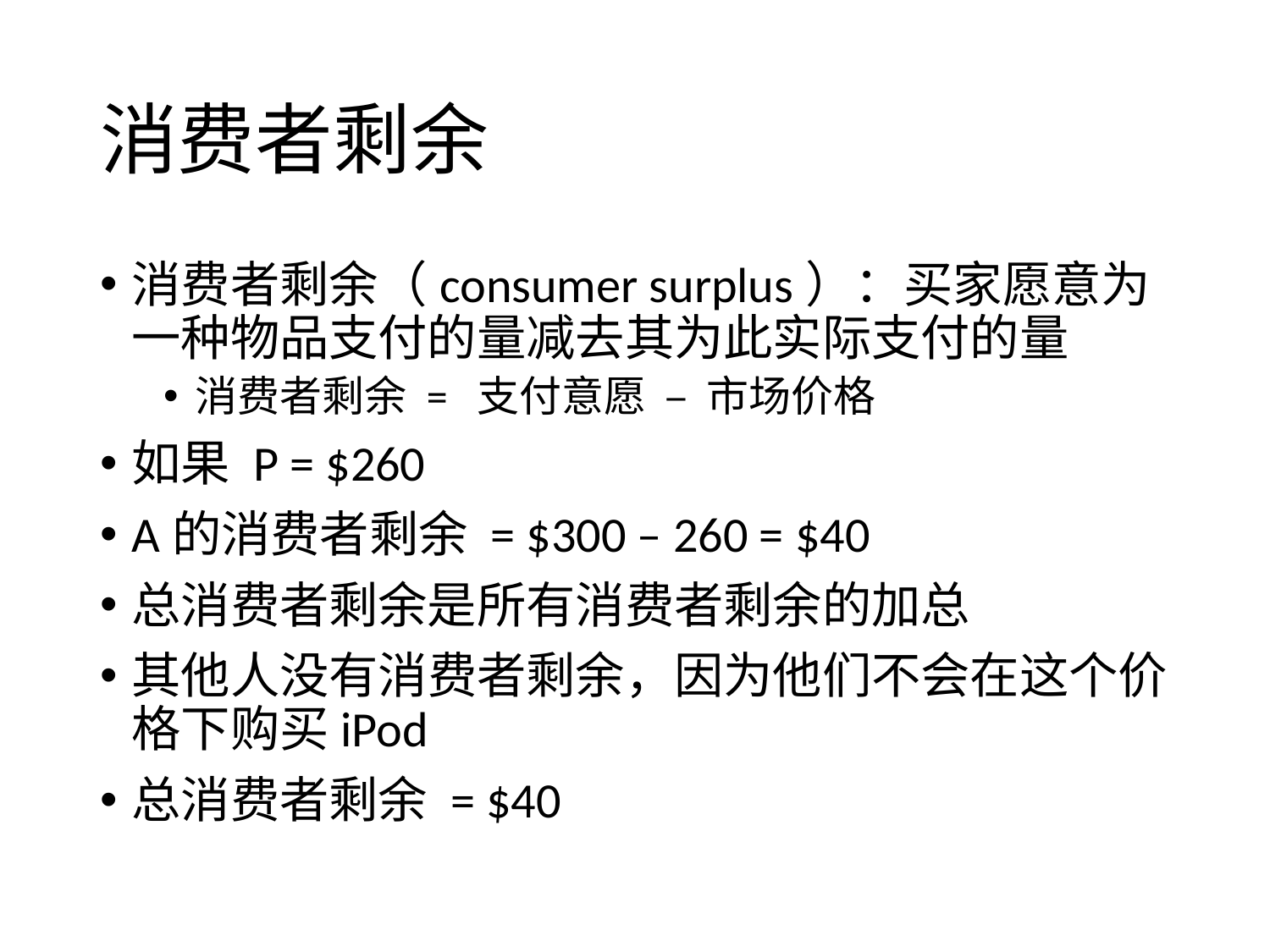

# 消费者剩余
消费者剩余（consumer surplus）：买家愿意为一种物品支付的量减去其为此实际支付的量
消费者剩余 =  支付意愿  –  市场价格
如果 P = $260
A的消费者剩余 = $300 – 260 = $40
总消费者剩余是所有消费者剩余的加总
其他人没有消费者剩余，因为他们不会在这个价格下购买iPod
总消费者剩余 = $40